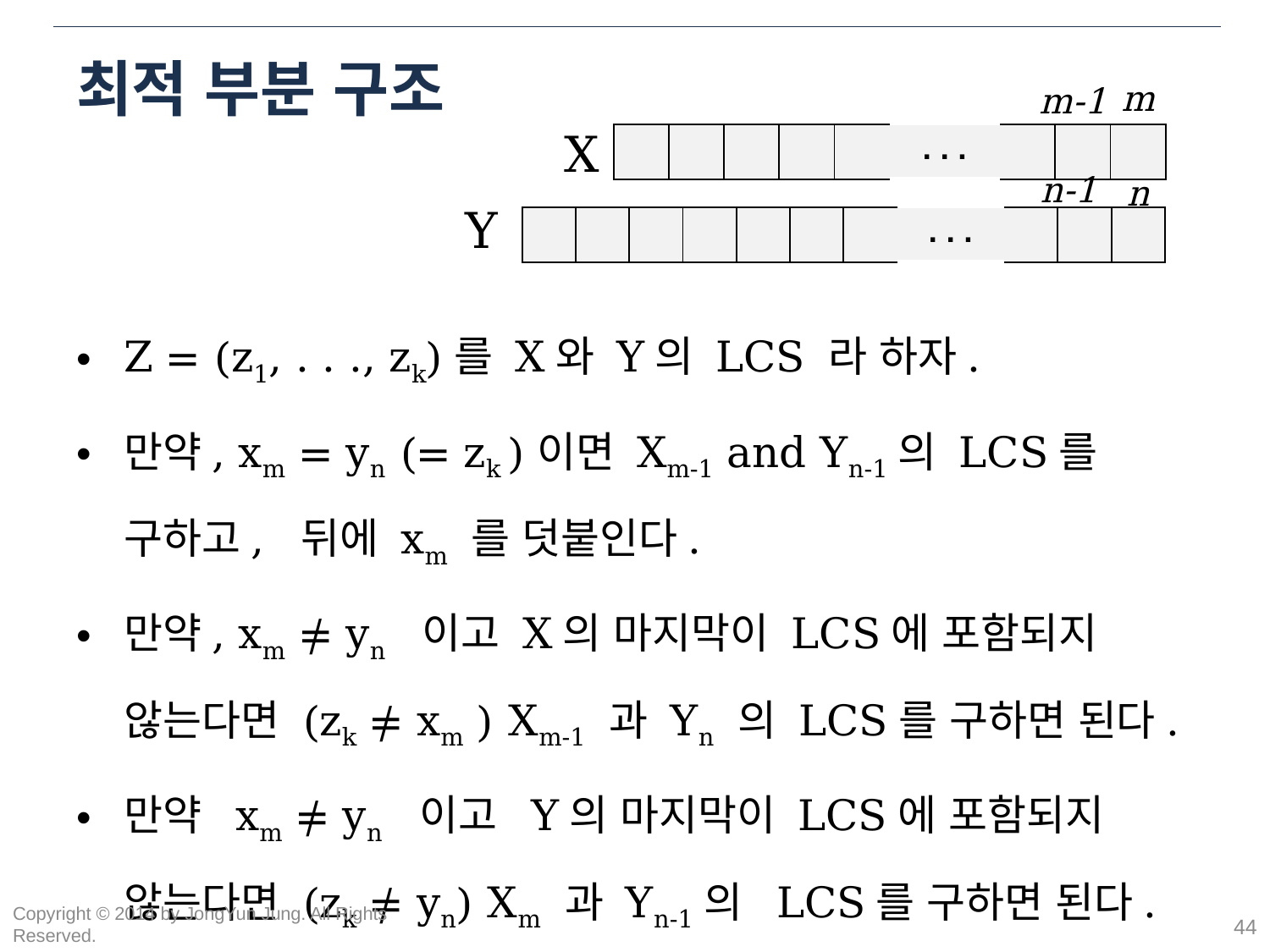

# 최적 부분 구조
m
m-1
X
|  |  |  |  |  | . . . |  |  |  |
| --- | --- | --- | --- | --- | --- | --- | --- | --- |

Z = (z1, . . ., zk)를 X와 Y의 LCS 라 하자.
만약, xm = yn (= zk )이면 Xm-1 and Yn-1의 LCS를 구하고,  뒤에 xm 를 덧붙인다.
만약, xm ≠ yn  이고 X의 마지막이 LCS에 포함되지 않는다면 (zk ≠ xm ) Xm-1 과 Yn 의 LCS를 구하면 된다.
만약  xm ≠ yn  이고  Y의 마지막이 LCS에 포함되지 않는다면 (zk ≠ yn) Xm 과 Yn-1의  LCS를 구하면 된다.

n-1
n
Y
|  |  |  |  |  |  |  | . . . |  |  |  |
| --- | --- | --- | --- | --- | --- | --- | --- | --- | --- | --- |
Copyright © 2014 by JongYun Jung. All Rights Reserved.
44